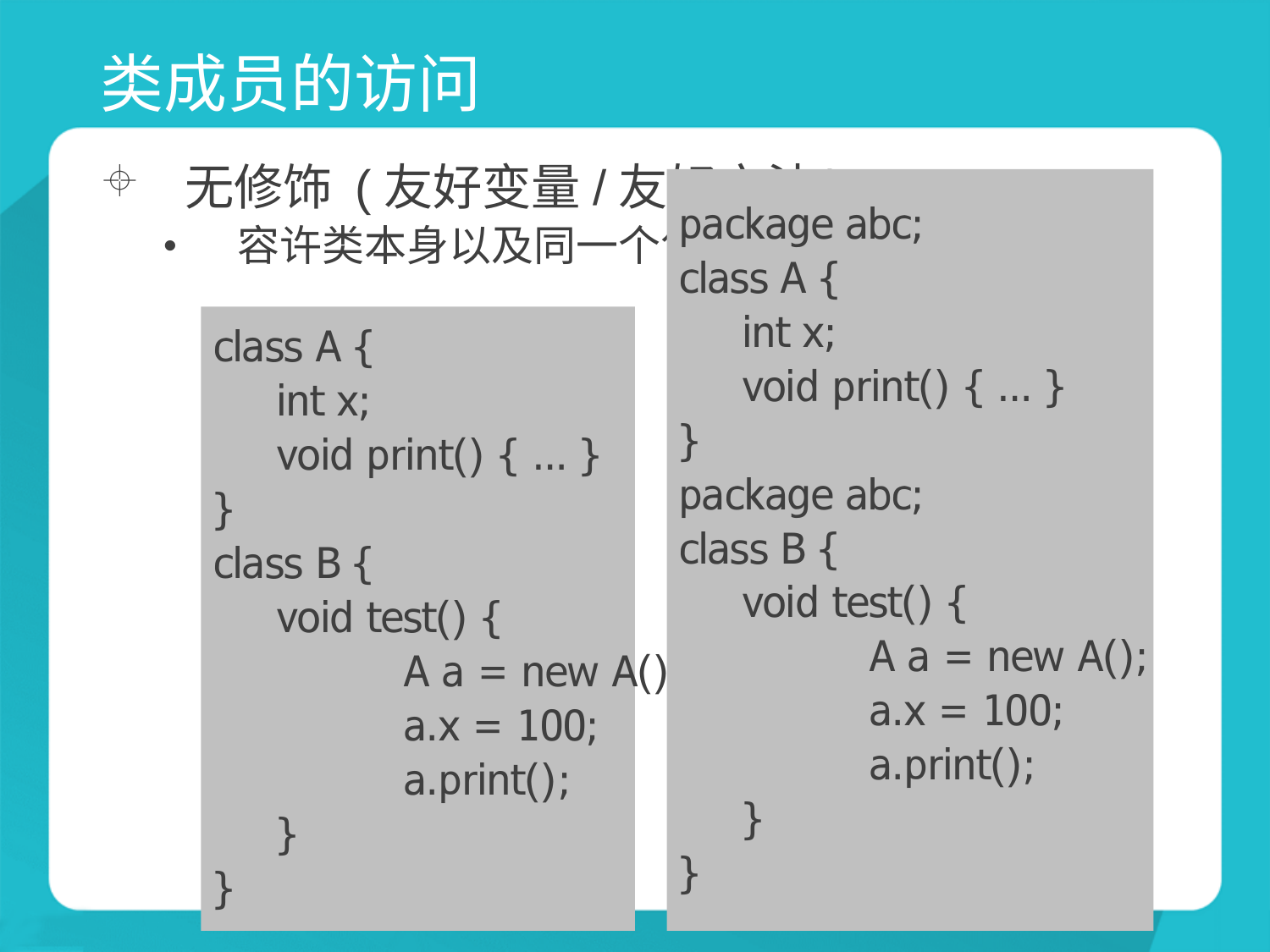

# 类成员的访问
无修饰 (友好变量/友好方法)
容许类本身以及同一个包中所有类访问
package abc;
class A {
	int x;
	void print() { … }
}
package abc;
class B {
	void test() {
		A a = new A();
		a.x = 100;
		a.print();
	}
}
class A {
	int x;
	void print() { … }
}
class B {
	void test() {
		A a = new A();
		a.x = 100;
		a.print();
	}
}
35